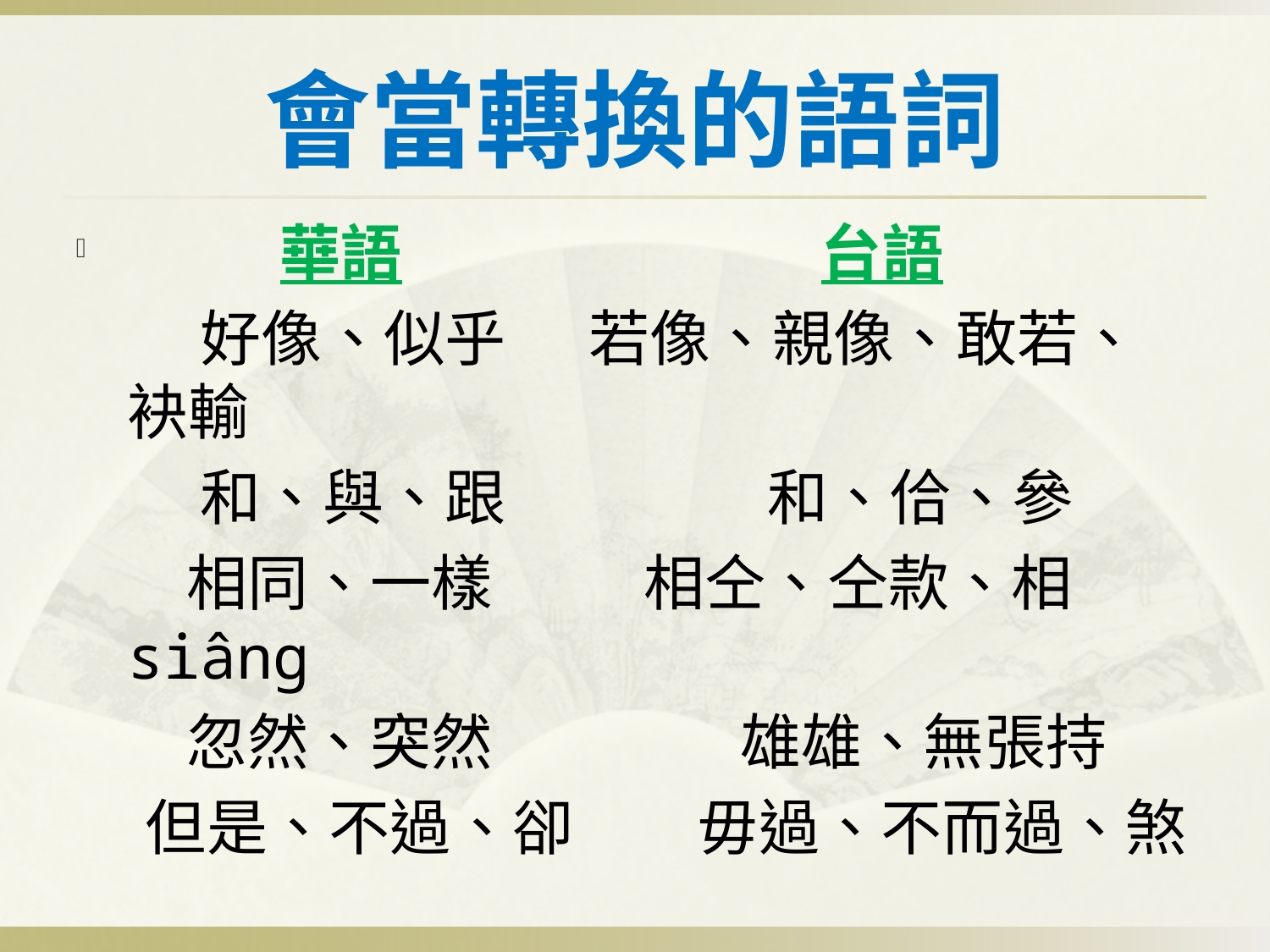

# 會當轉換的語詞
           華語                              台語
        好像、似乎      若像、親像、敢若、袂輸
        和、與、跟                   和、佮、參
       相同、一樣           相仝、仝款、相siâng
       忽然、突然                  雄雄、無張持
    但是、不過、卻         毋過、不而過、煞